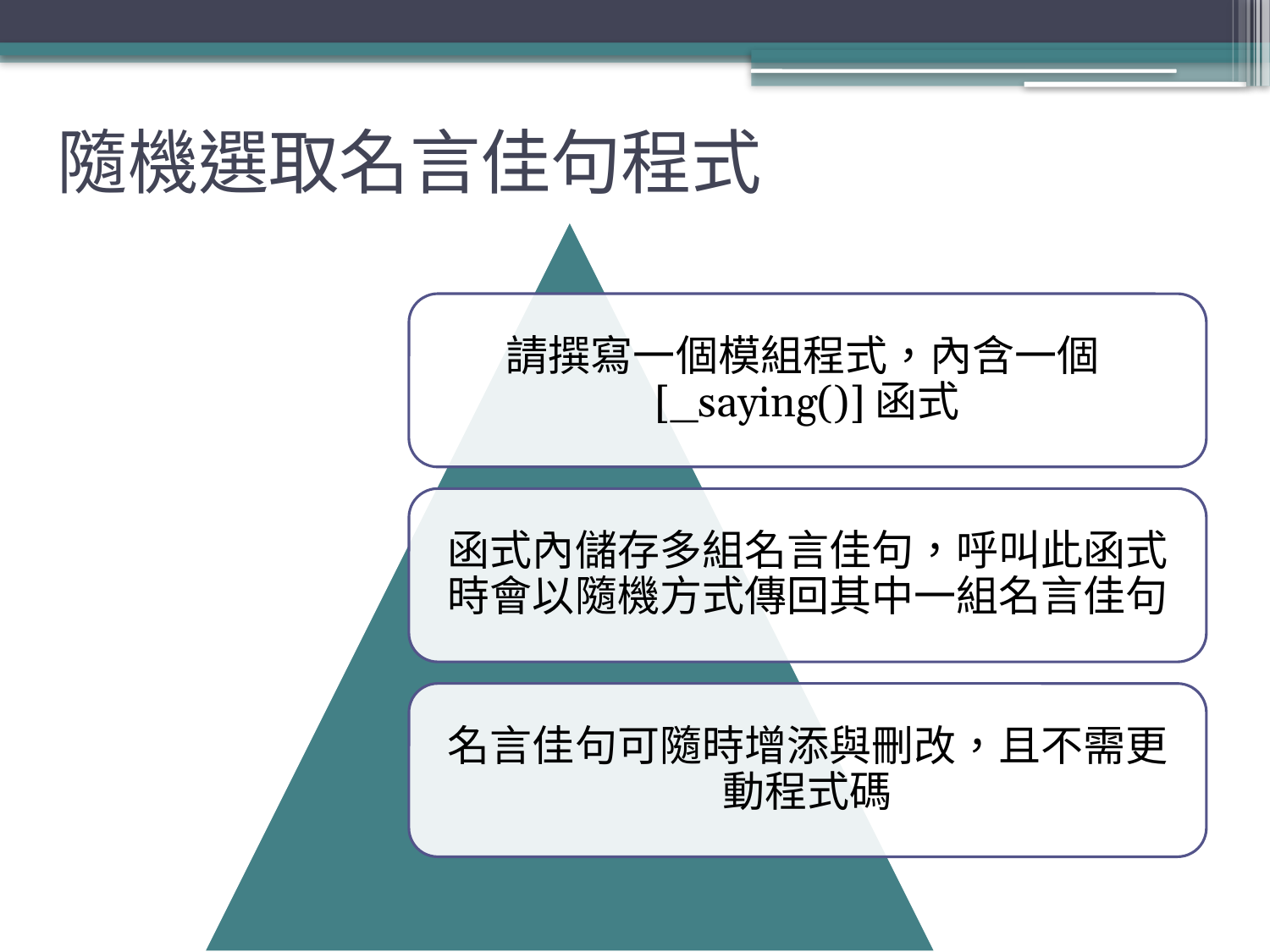

# 隨機選取名言佳句程式
請撰寫一個模組程式，內含一個[_saying()]函式
函式內儲存多組名言佳句，呼叫此函式時會以隨機方式傳回其中一組名言佳句
名言佳句可隨時增添與刪改，且不需更動程式碼